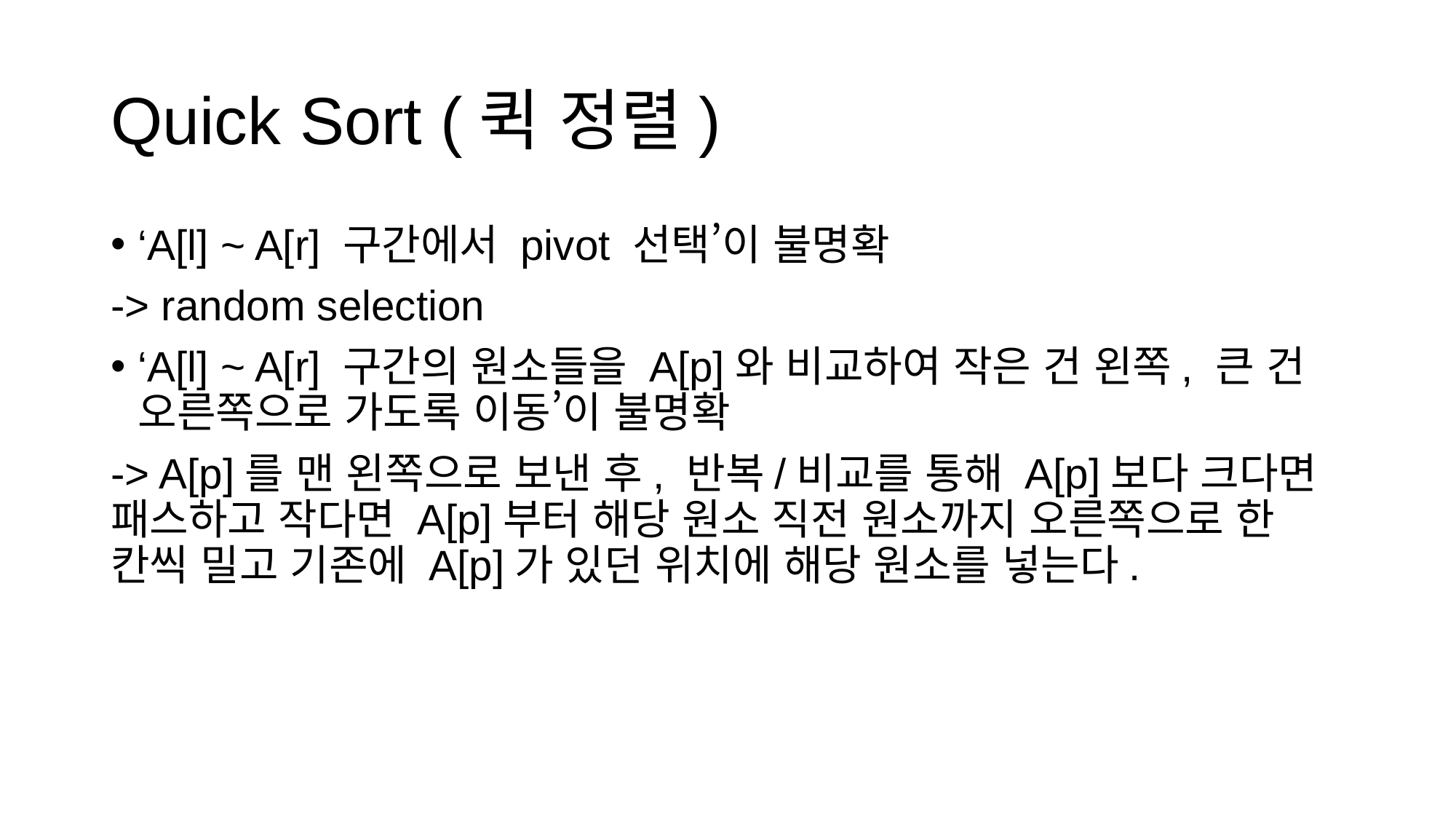

Quick Sort (퀵 정렬)
‘A[l] ~ A[r] 구간에서 pivot 선택’이 불명확
-> random selection
‘A[l] ~ A[r] 구간의 원소들을 A[p]와 비교하여 작은 건 왼쪽, 큰 건 오른쪽으로 가도록 이동’이 불명확
-> A[p]를 맨 왼쪽으로 보낸 후, 반복/비교를 통해 A[p]보다 크다면 패스하고 작다면 A[p]부터 해당 원소 직전 원소까지 오른쪽으로 한 칸씩 밀고 기존에 A[p]가 있던 위치에 해당 원소를 넣는다.